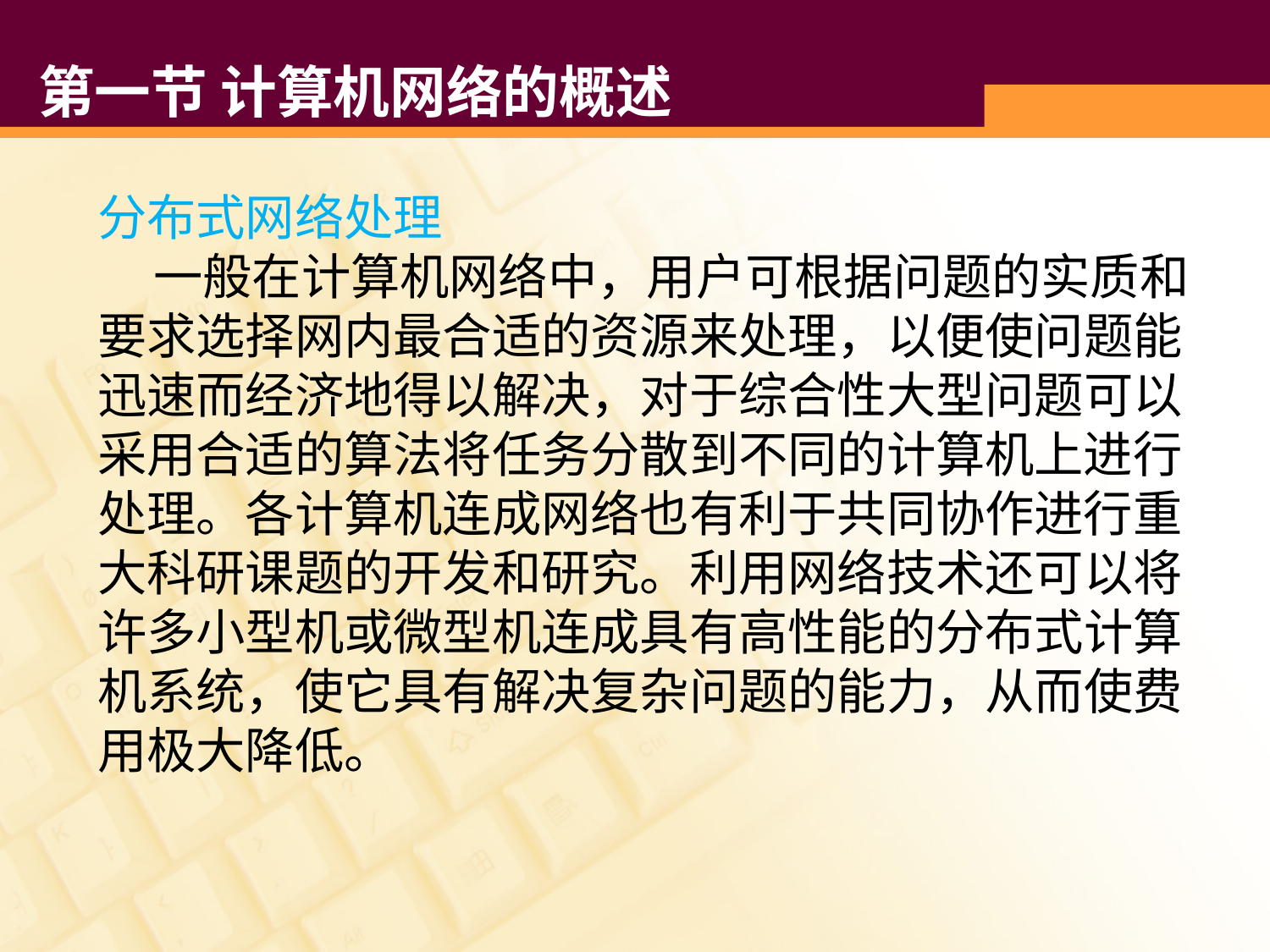

# 第一节 计算机网络的概述
分布式网络处理
    一般在计算机网络中，用户可根据问题的实质和要求选择网内最合适的资源来处理，以便使问题能迅速而经济地得以解决，对于综合性大型问题可以采用合适的算法将任务分散到不同的计算机上进行处理。各计算机连成网络也有利于共同协作进行重大科研课题的开发和研究。利用网络技术还可以将许多小型机或微型机连成具有高性能的分布式计算机系统，使它具有解决复杂问题的能力，从而使费用极大降低。